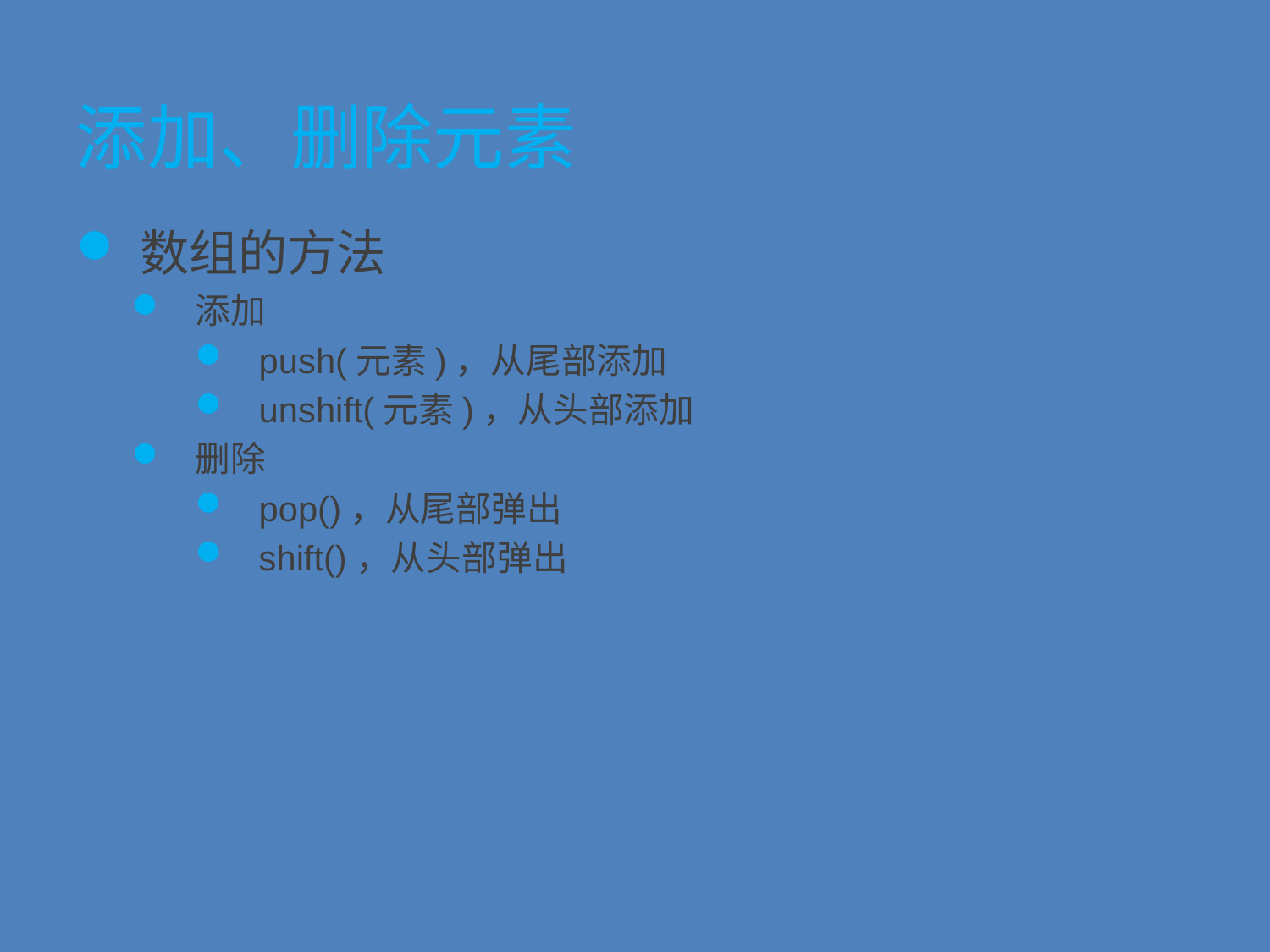

# 添加、删除元素
数组的方法
添加
push(元素)，从尾部添加
unshift(元素)，从头部添加
删除
pop()，从尾部弹出
shift()，从头部弹出